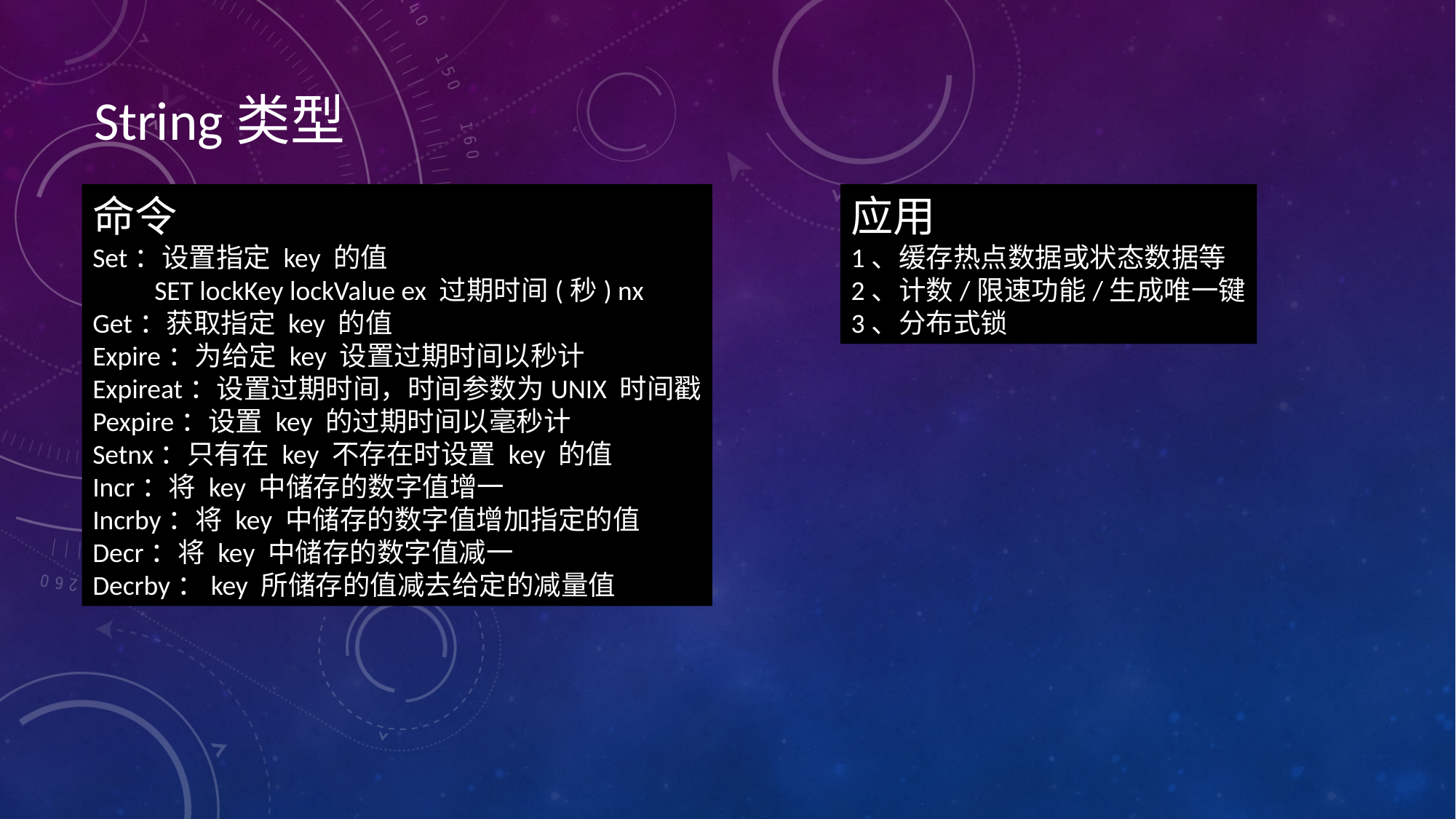

String类型
命令
Set：设置指定 key 的值
          SET lockKey lockValue ex 过期时间(秒) nx
Get：获取指定 key 的值
Expire：为给定 key 设置过期时间以秒计
Expireat：设置过期时间，时间参数为UNIX 时间戳
Pexpire：设置 key 的过期时间以毫秒计
Setnx：只有在 key 不存在时设置 key 的值
Incr：将 key 中储存的数字值增一
Incrby：将 key 中储存的数字值增加指定的值
Decr：将 key 中储存的数字值减一
Decrby：key 所储存的值减去给定的减量值
应用
1、缓存热点数据或状态数据等
2、计数/限速功能/生成唯一键
3、分布式锁